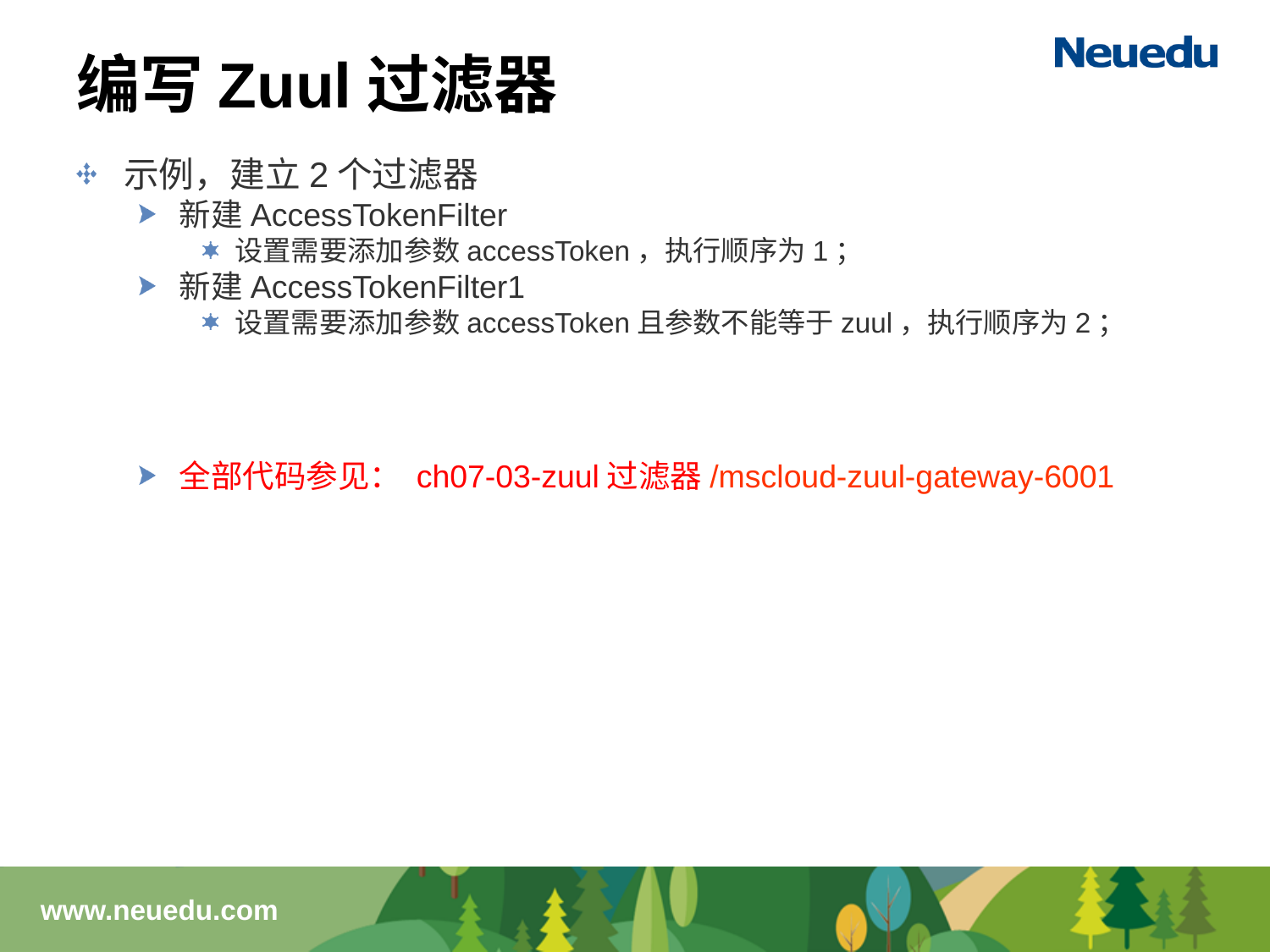

# 编写Zuul过滤器
示例，建立2个过滤器
新建AccessTokenFilter
设置需要添加参数accessToken，执行顺序为1；
新建AccessTokenFilter1
设置需要添加参数accessToken且参数不能等于zuul，执行顺序为2；

全部代码参见： ch07-03-zuul过滤器/mscloud-zuul-gateway-6001